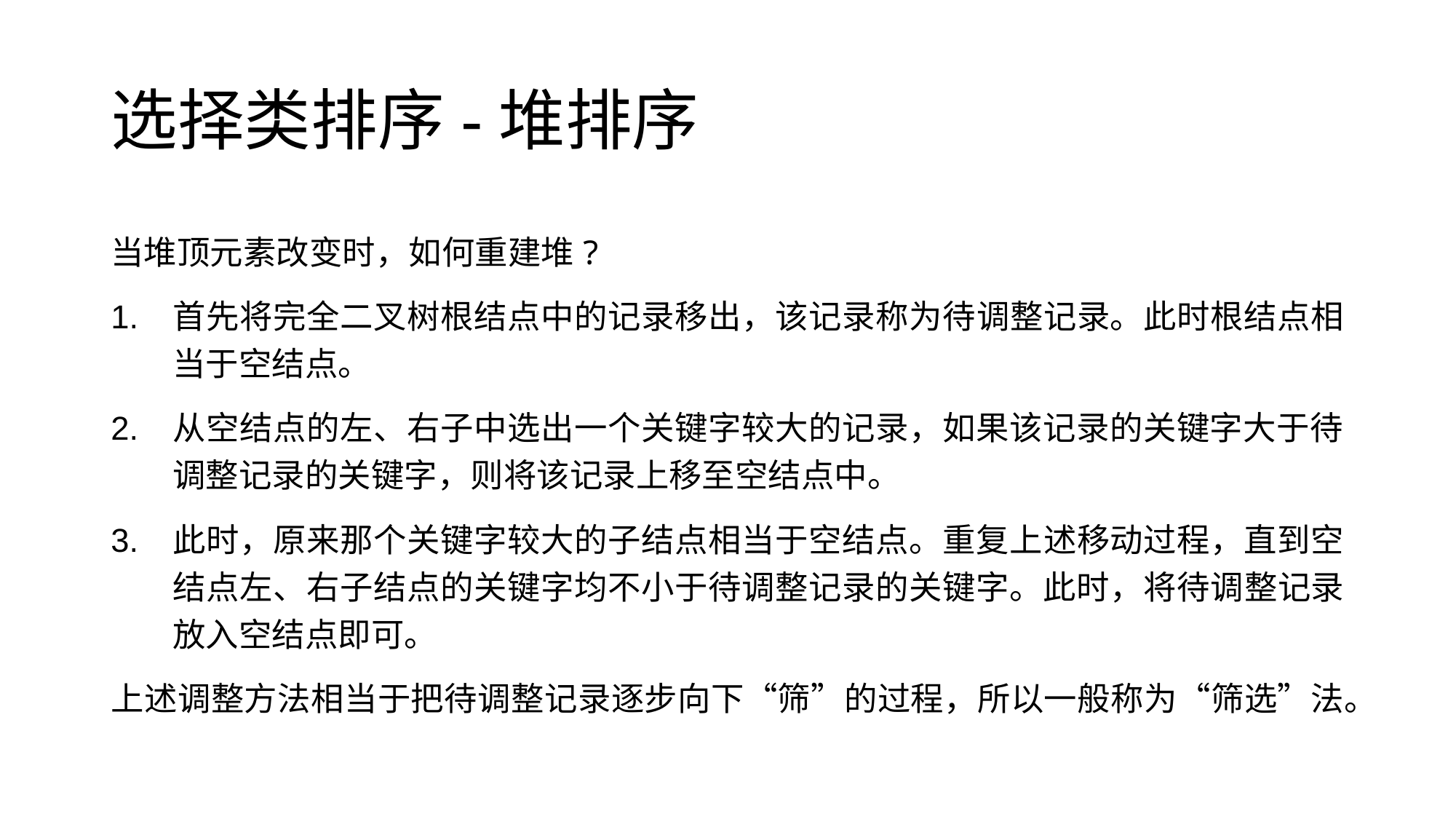

# 选择类排序-堆排序
当堆顶元素改变时，如何重建堆?
首先将完全二叉树根结点中的记录移出，该记录称为待调整记录。此时根结点相当于空结点。
从空结点的左、右子中选出一个关键字较大的记录，如果该记录的关键字大于待调整记录的关键字，则将该记录上移至空结点中。
此时，原来那个关键字较大的子结点相当于空结点。重复上述移动过程，直到空结点左、右子结点的关键字均不小于待调整记录的关键字。此时，将待调整记录放入空结点即可。
上述调整方法相当于把待调整记录逐步向下“筛”的过程，所以一般称为“筛选”法。